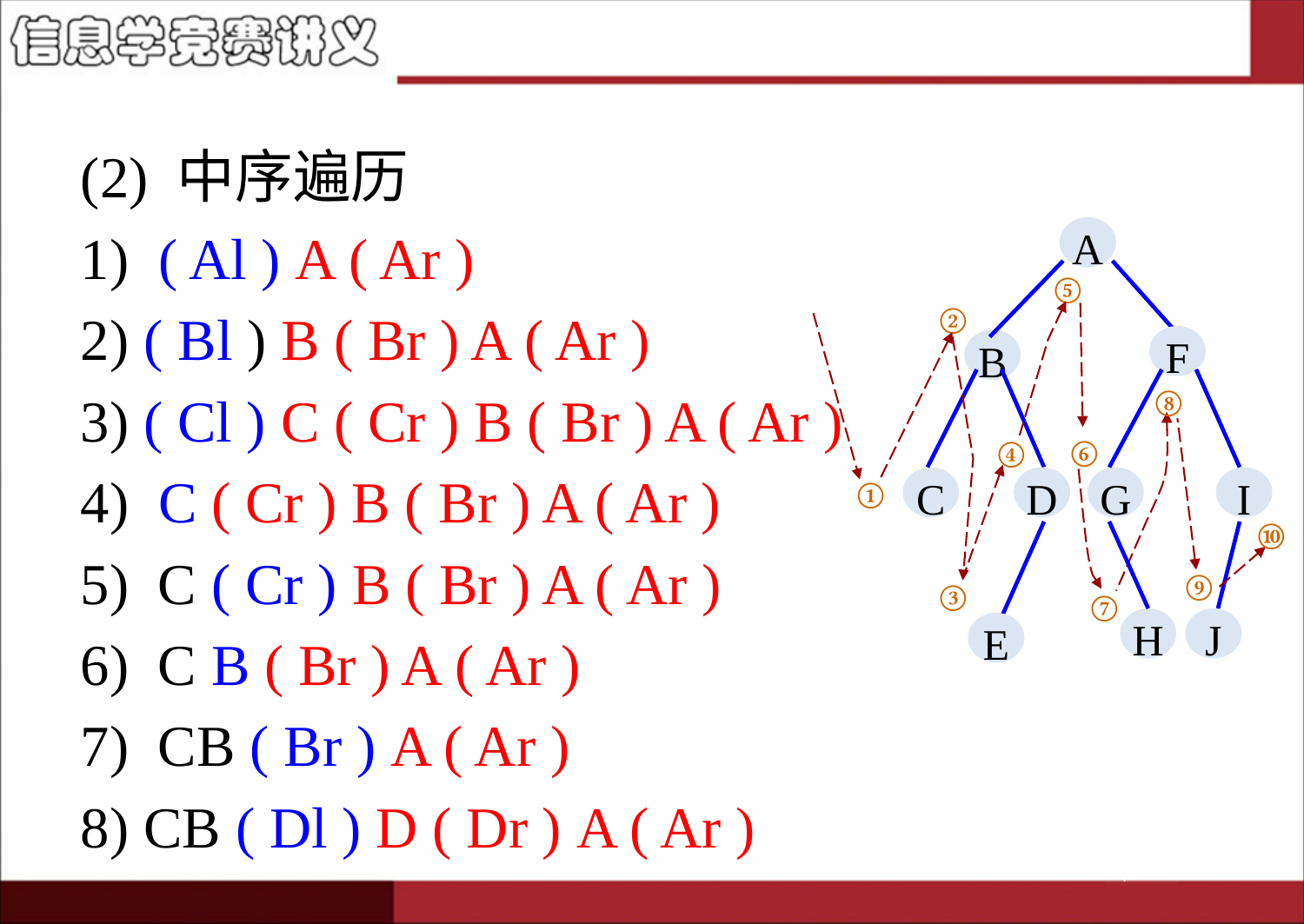

#
(2) 中序遍历
1)  ( Al ) A ( Ar )
2) ( Bl ) B ( Br ) A ( Ar )
3) ( Cl ) C ( Cr ) B ( Br ) A ( Ar )
4)  C ( Cr ) B ( Br ) A ( Ar )
5)  C ( Cr ) B ( Br ) A ( Ar )
6)  C B ( Br ) A ( Ar )
7)  CB ( Br ) A ( Ar )
8) CB ( Dl ) D ( Dr ) A ( Ar )

A

F
B

C
D
G
I

H
J
E
⑤
②

⑧

⑥
④

①

⑩

⑨
③
⑦